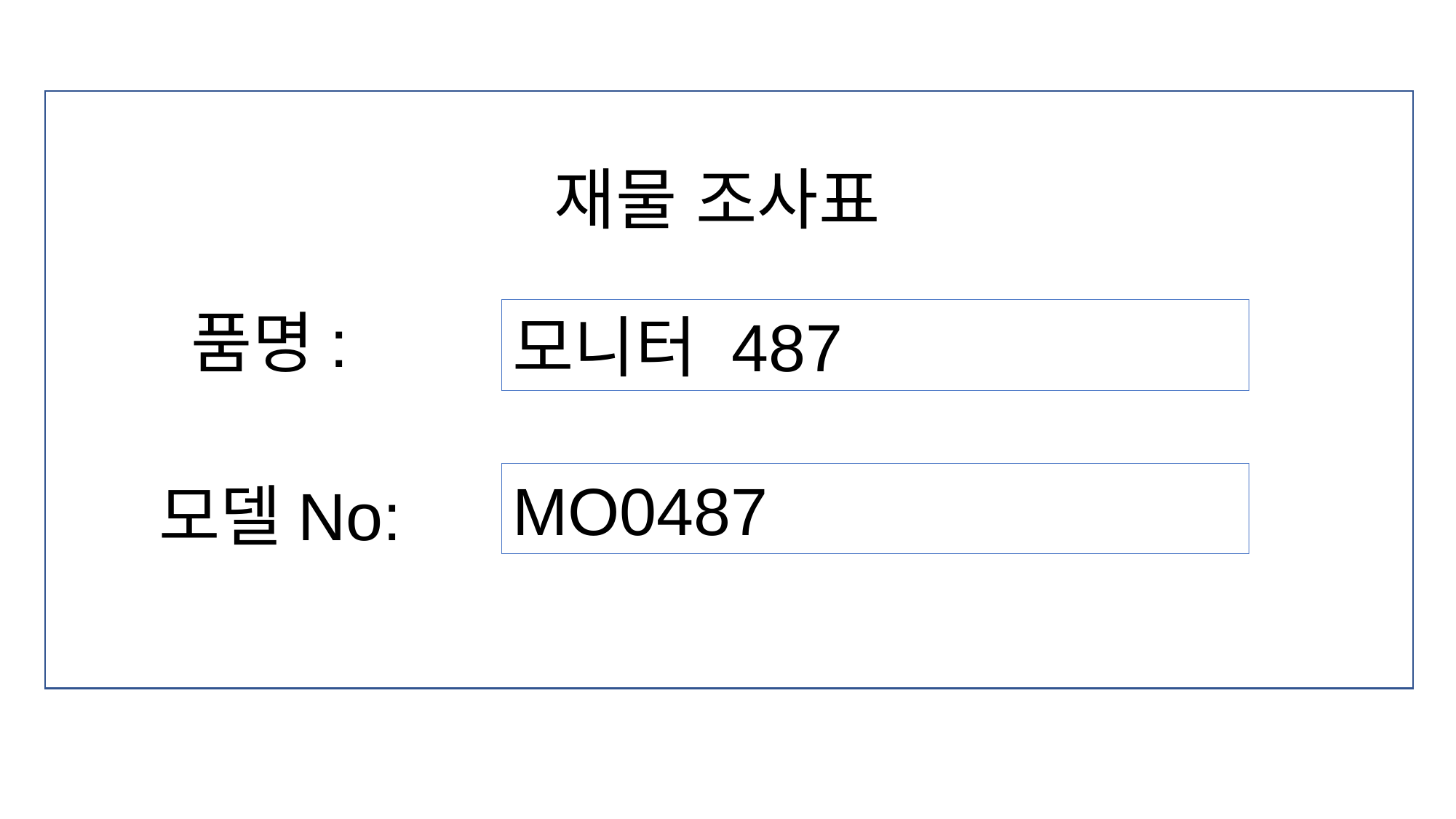

재물 조사표
품명:
모니터 487
MO0487
모델No: